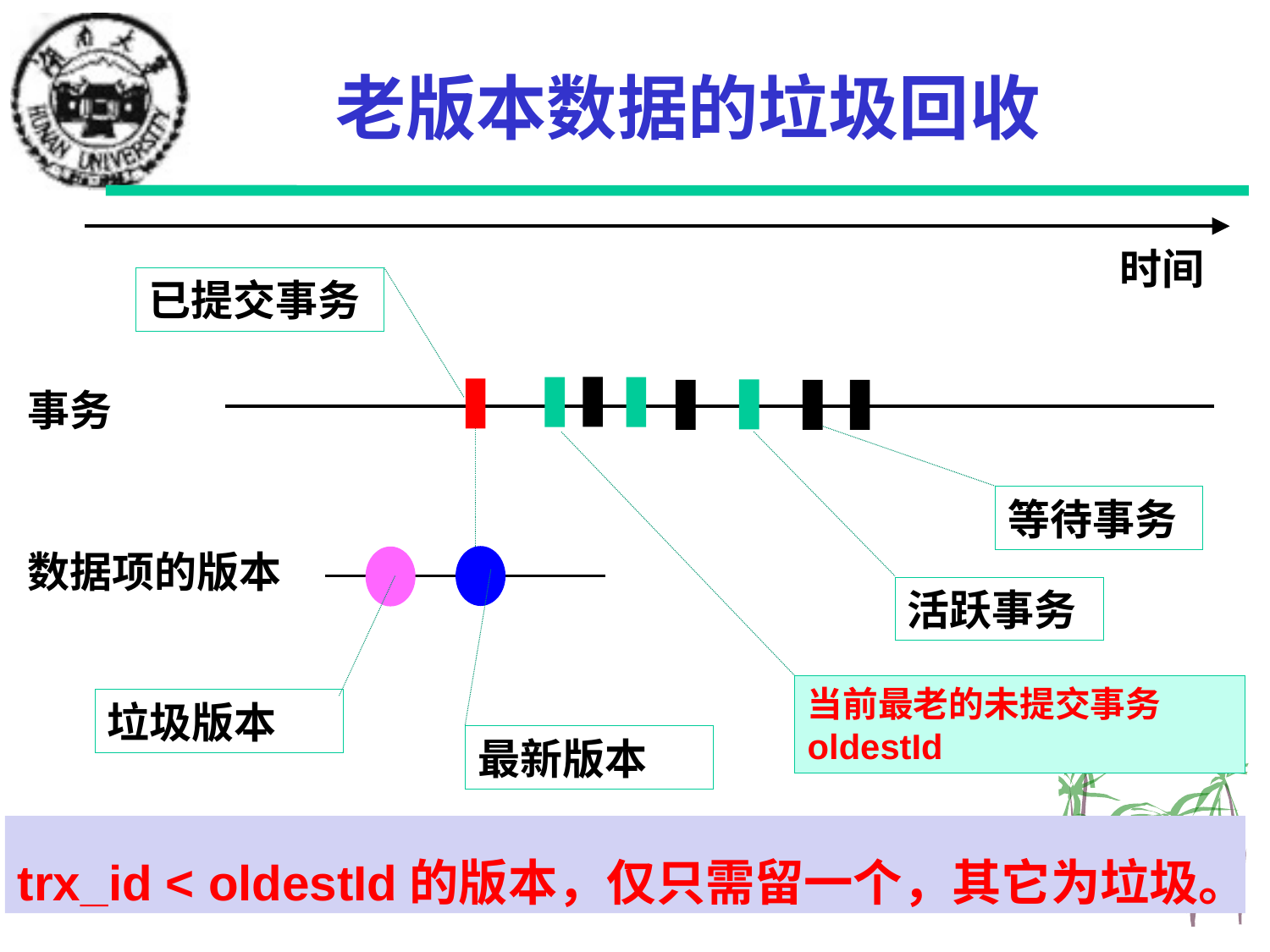

# 老版本数据的垃圾回收
时间
已提交事务

事务

等待事务
数据项的版本

活跃事务
当前最老的未提交事务oldestId

垃圾版本
最新版本
trx_id < oldestId的版本，仅只需留一个，其它为垃圾。